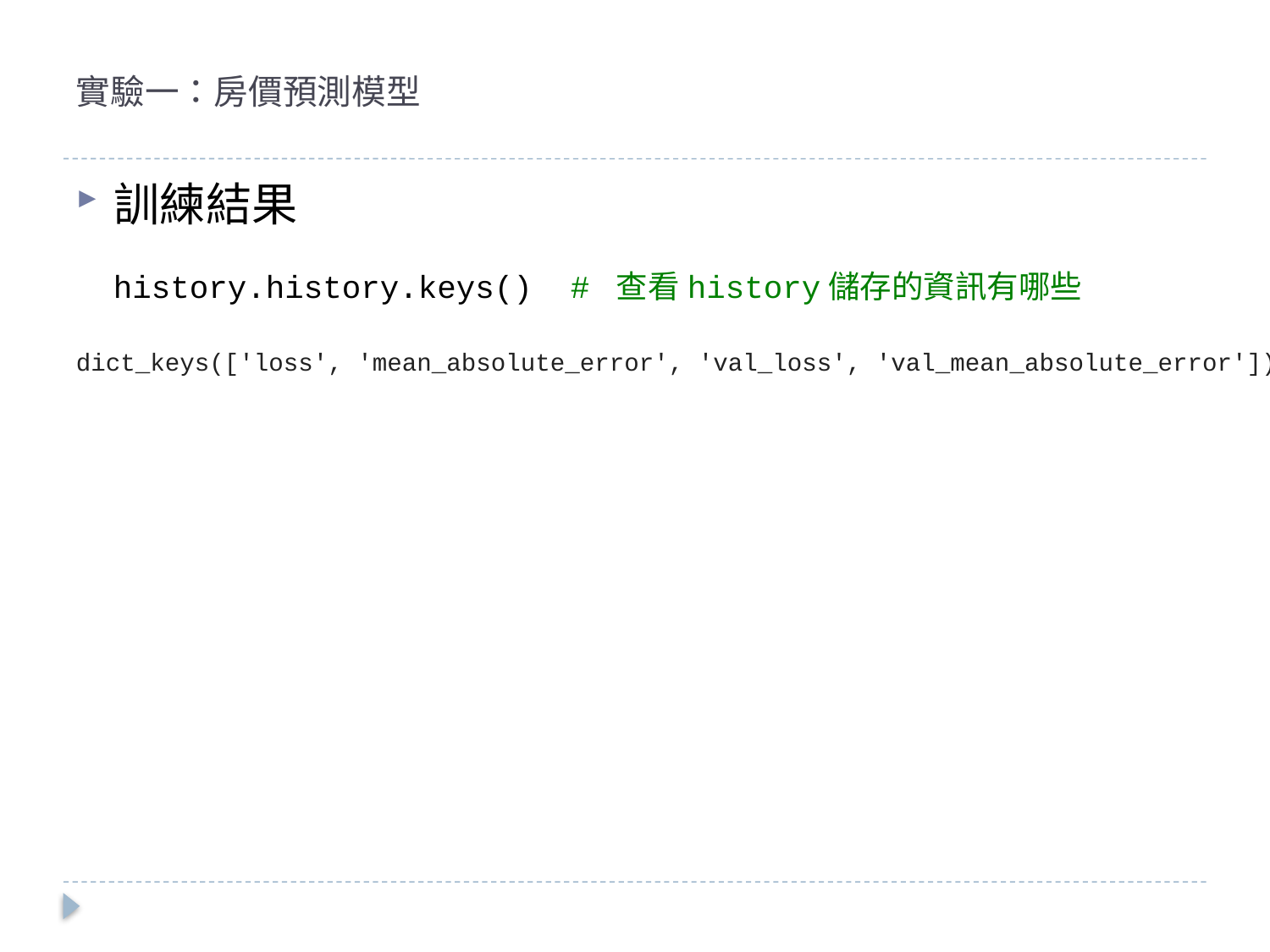

# 實驗一：房價預測模型
訓練結果

history.history.keys()  # 查看history儲存的資訊有哪些
dict_keys(['loss', 'mean_absolute_error', 'val_loss', 'val_mean_absolute_error'])